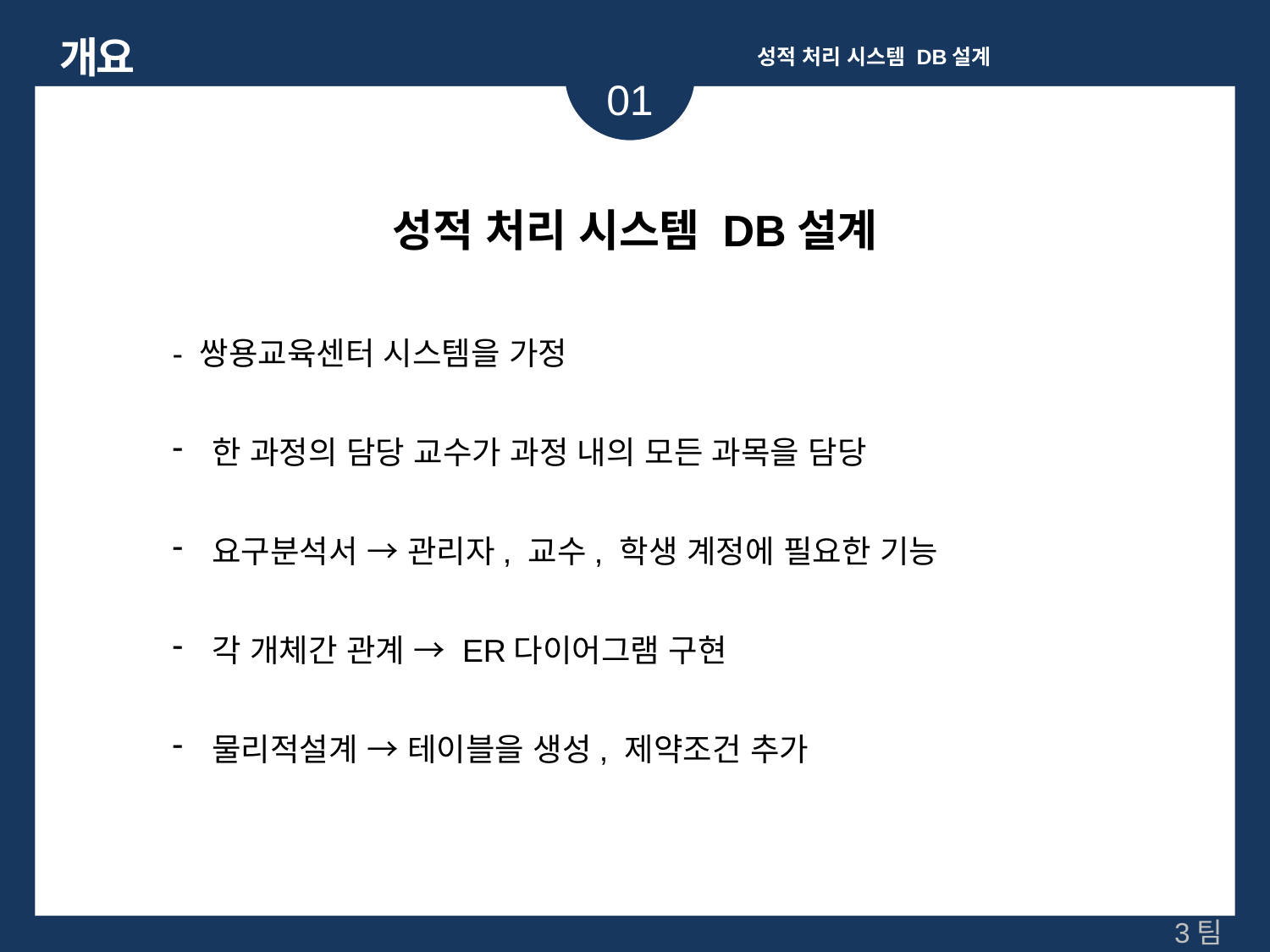

개요
성적 처리 시스템 DB설계
01

성적 처리 시스템 DB설계
- 쌍용교육센터 시스템을 가정

한 과정의 담당 교수가 과정 내의 모든 과목을 담당

요구분석서 → 관리자, 교수, 학생 계정에 필요한 기능

각 개체간 관계 → ER다이어그램 구현

물리적설계 → 테이블을 생성, 제약조건 추가
3팀